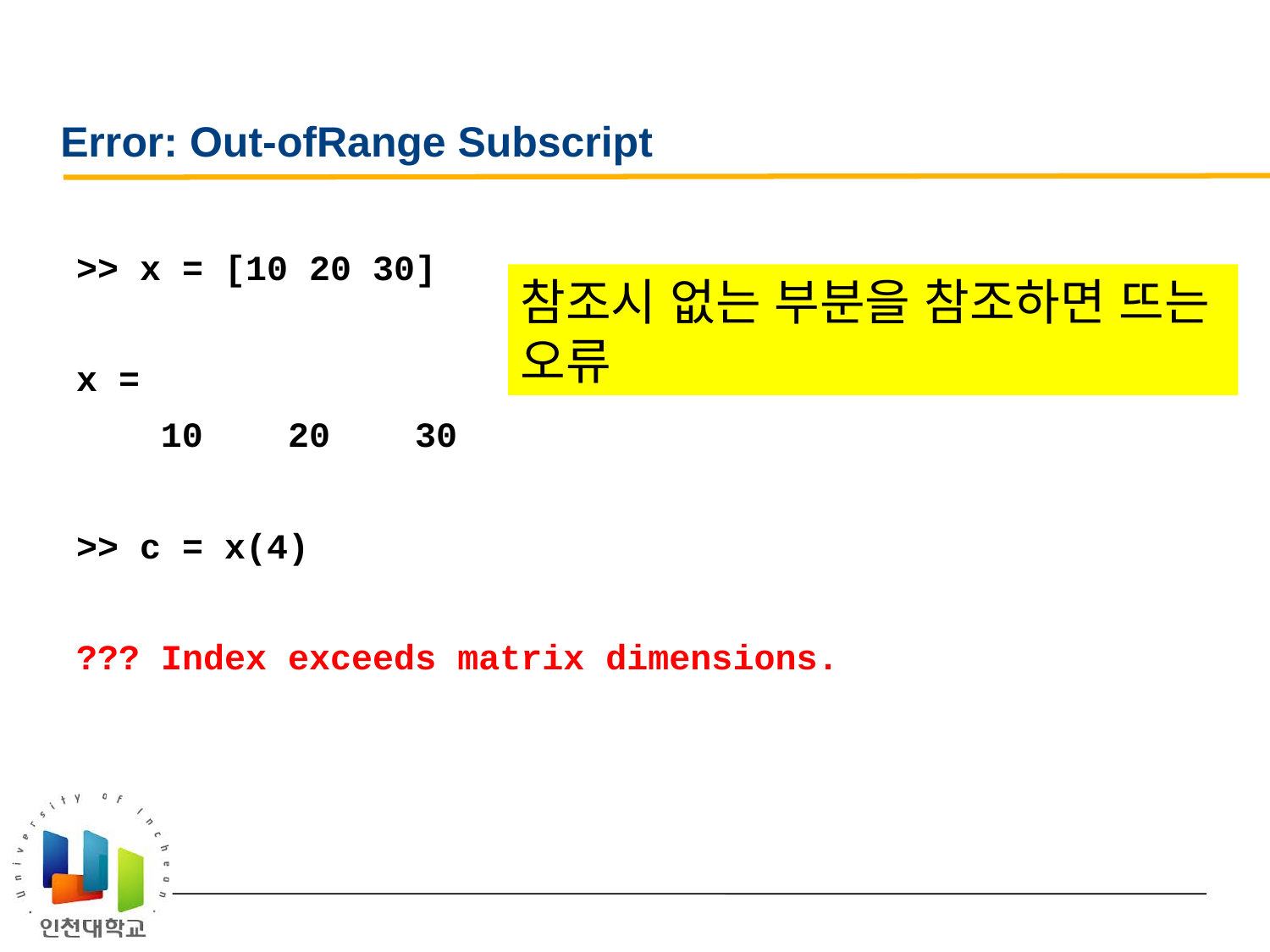

# Error: Out-ofRange Subscript
>> x = [10 20 30]

x =
    10    20    30

>> c = x(4)

??? Index exceeds matrix dimensions.
참조시 없는 부분을 참조하면 뜨는 오류
Insight Through Computing